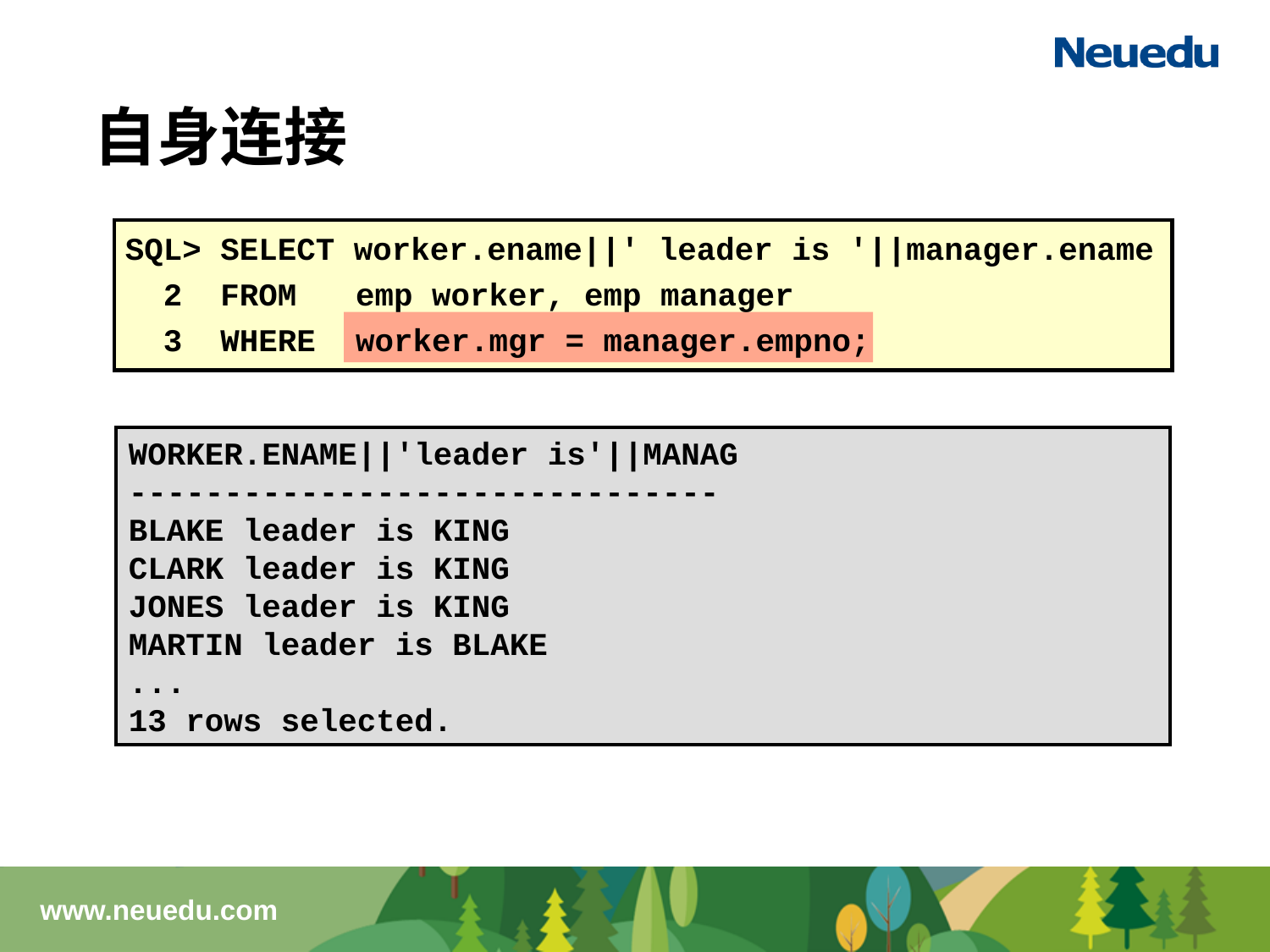

# 自身连接
SQL> SELECT worker.ename||' leader is '||manager.ename
  2  FROM 	emp worker, emp manager
  3  WHERE 	worker.mgr = manager.empno;

WORKER.ENAME||'leader is'||MANAG
-------------------------------
BLAKE leader is KING
CLARK leader is KING
JONES leader is KING
MARTIN leader is BLAKE
...
13 rows selected.